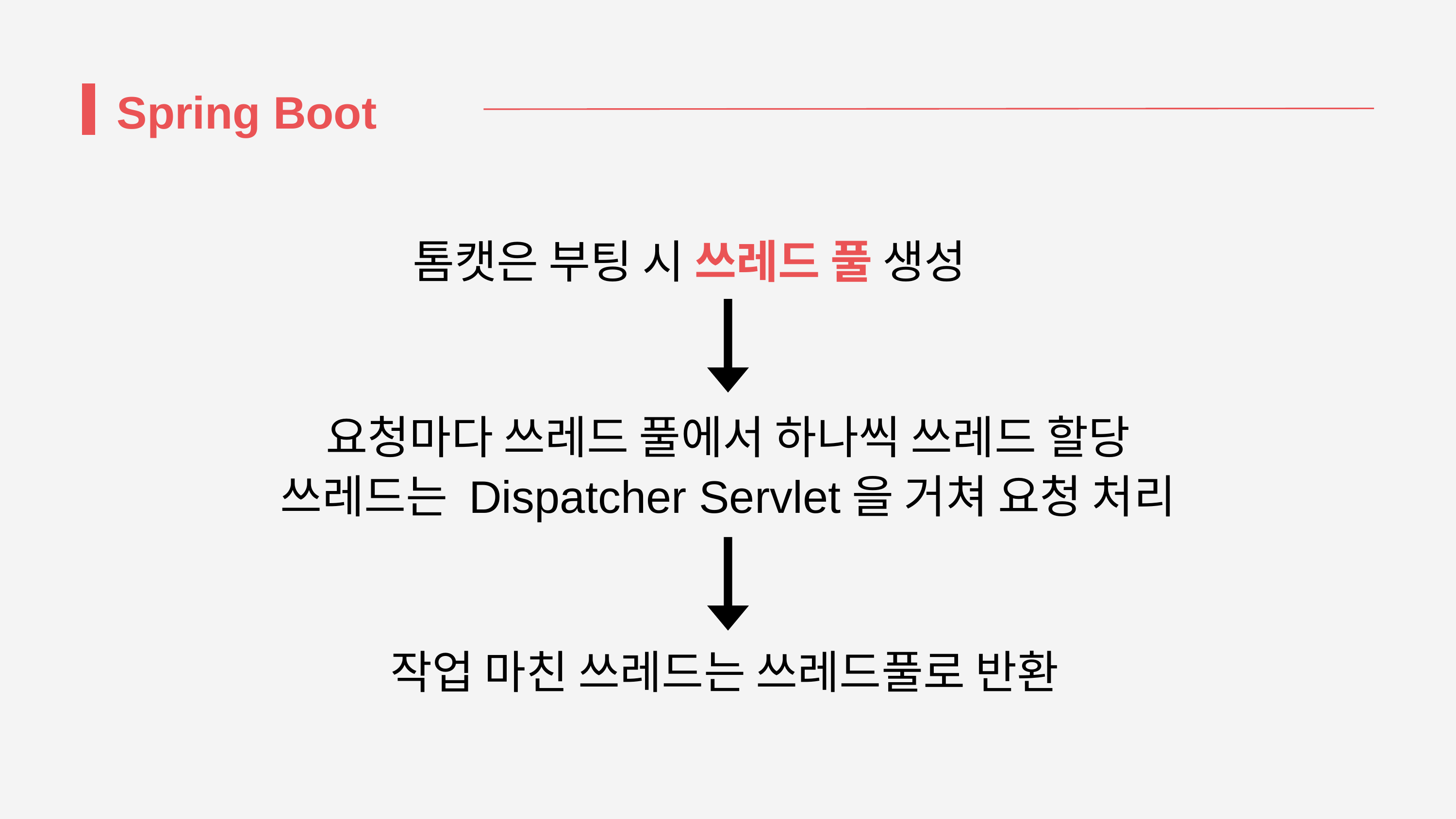

Spring Boot

톰캣은 부팅 시 쓰레드 풀 생성

요청마다 쓰레드 풀에서 하나씩 쓰레드 할당
쓰레드는 Dispatcher Servlet을 거쳐 요청 처리

작업 마친 쓰레드는 쓰레드풀로 반환